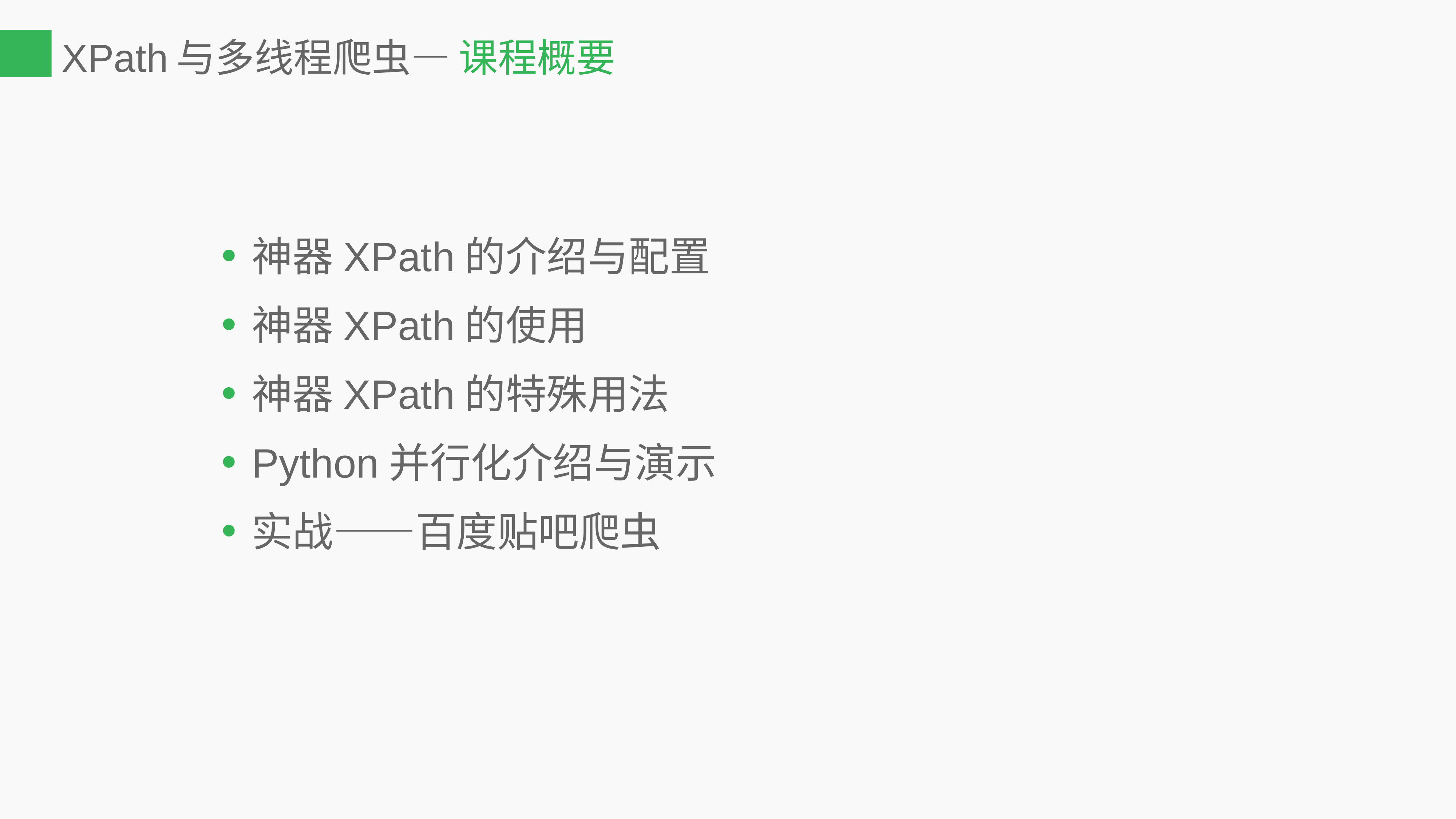

# XPath与多线程爬虫— 课程概要
神器XPath的介绍与配置
神器XPath的使用
神器XPath的特殊用法
Python并行化介绍与演示
实战——百度贴吧爬虫